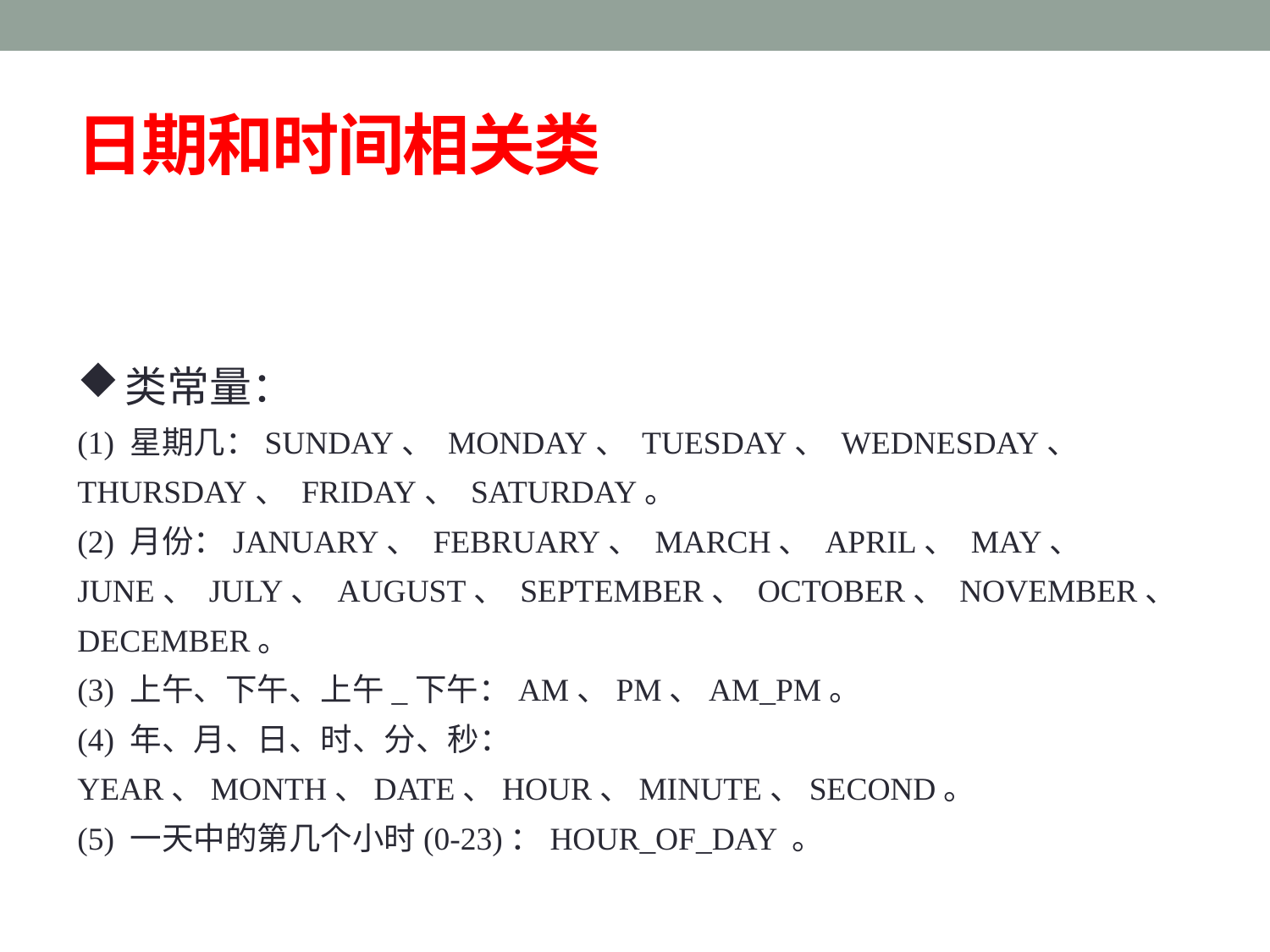

日期和时间相关类
类常量：
(1) 星期几：SUNDAY、 MONDAY、 TUESDAY、 WEDNESDAY、 THURSDAY、 FRIDAY、 SATURDAY。
(2) 月份：JANUARY、 FEBRUARY、 MARCH、 APRIL、 MAY、 JUNE、 JULY、 AUGUST、 SEPTEMBER、 OCTOBER、 NOVEMBER、 DECEMBER。
(3) 上午、下午、上午_下午：AM、PM、AM_PM。
(4) 年、月、日、时、分、秒：YEAR、MONTH、DATE、HOUR、MINUTE、SECOND。
(5) 一天中的第几个小时(0-23)：HOUR_OF_DAY 。